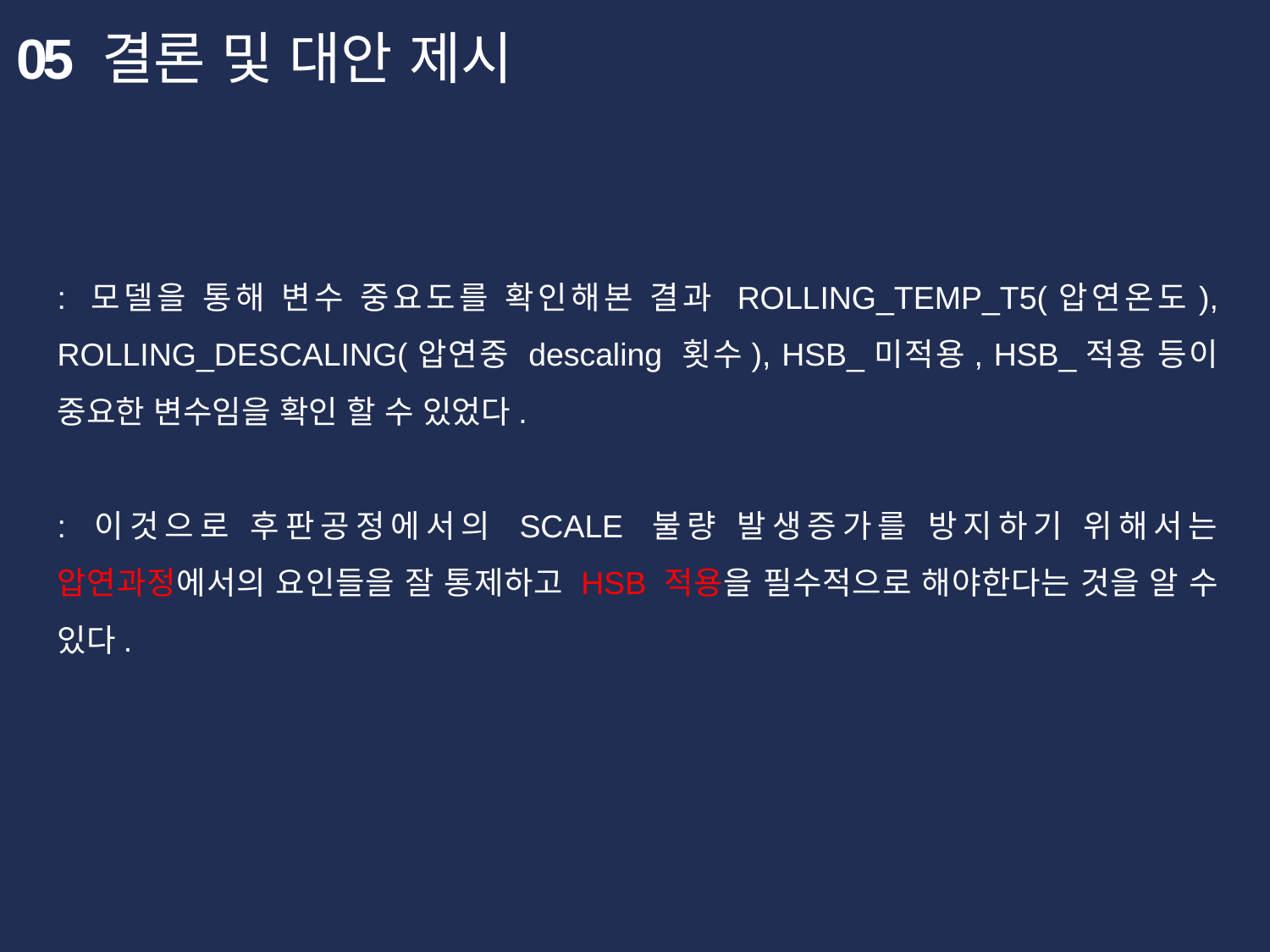

05
결론 및 대안 제시
: 모델을 통해 변수 중요도를 확인해본 결과 ROLLING_TEMP_T5(압연온도), ROLLING_DESCALING(압연중 descaling 횟수), HSB_미적용, HSB_적용 등이 중요한 변수임을 확인 할 수 있었다.

: 이것으로 후판공정에서의 SCALE 불량 발생증가를 방지하기 위해서는 압연과정에서의 요인들을 잘 통제하고 HSB 적용을 필수적으로 해야한다는 것을 알 수 있다.